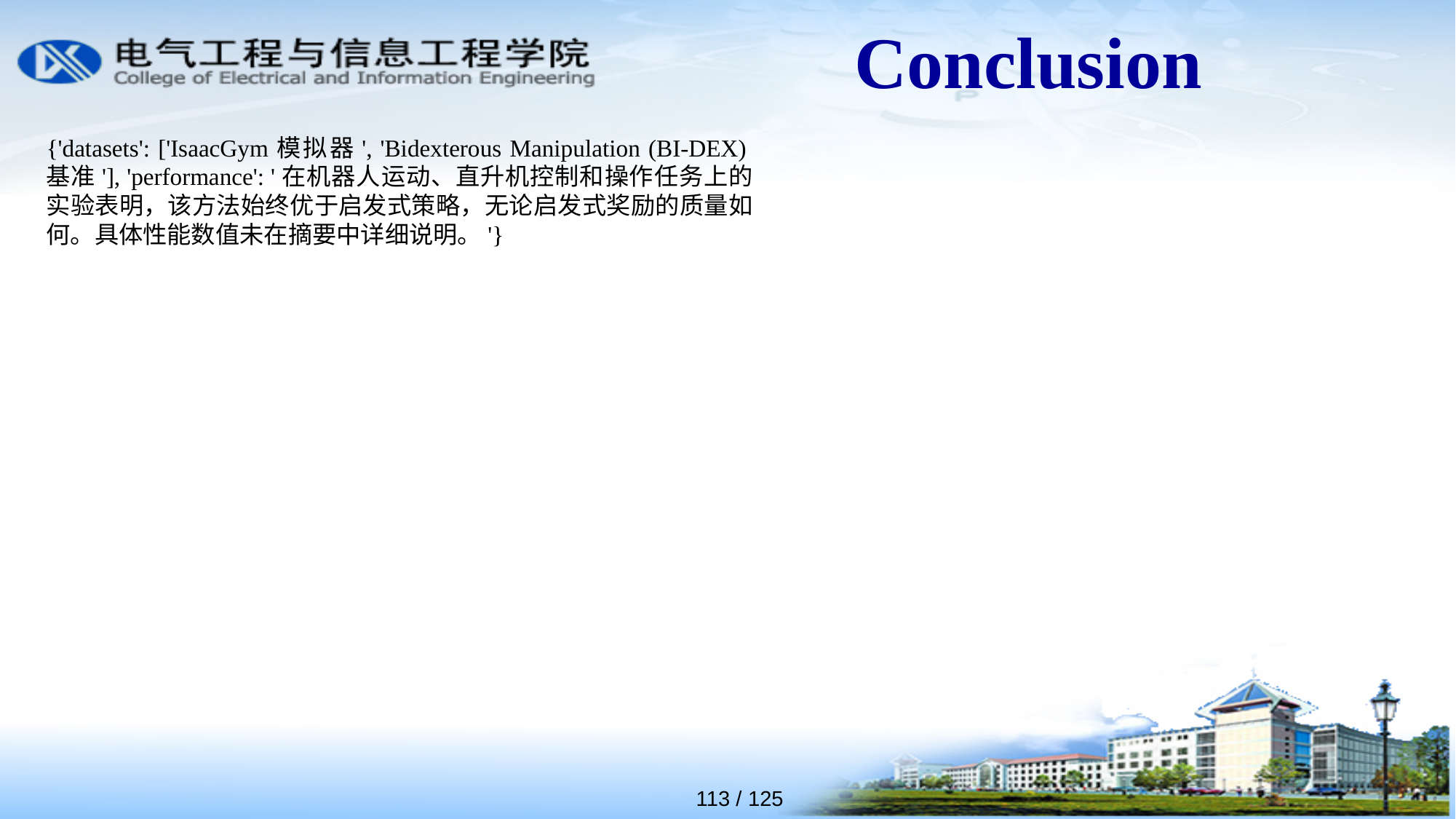

Conclusion
{'datasets': ['IsaacGym模拟器', 'Bidexterous Manipulation (BI-DEX)基准'], 'performance': '在机器人运动、直升机控制和操作任务上的实验表明，该方法始终优于启发式策略，无论启发式奖励的质量如何。具体性能数值未在摘要中详细说明。'}
113 / 125